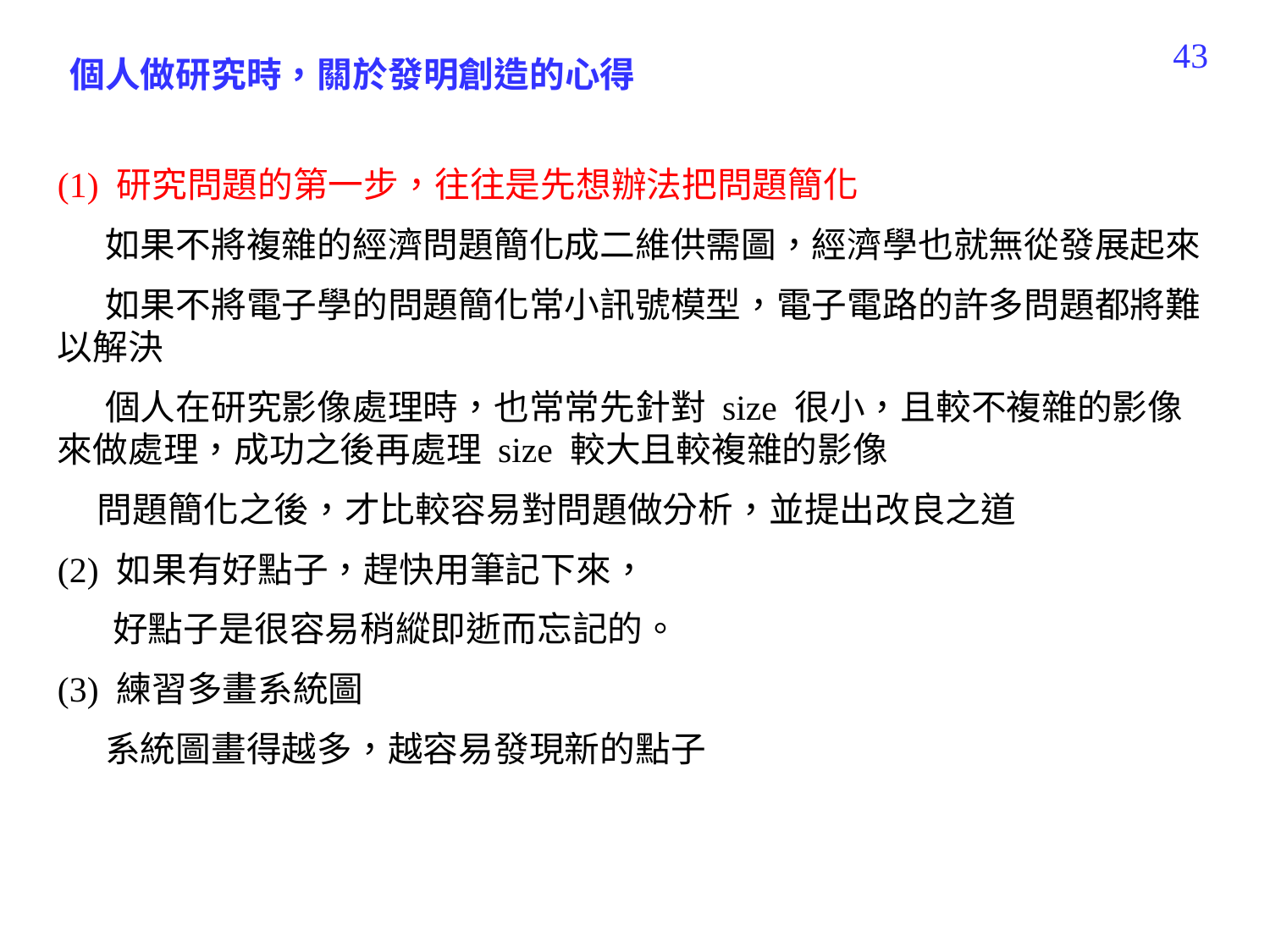

43
個人做研究時，關於發明創造的心得
(1) 研究問題的第一步，往往是先想辦法把問題簡化
     如果不將複雜的經濟問題簡化成二維供需圖，經濟學也就無從發展起來
     如果不將電子學的問題簡化常小訊號模型，電子電路的許多問題都將難以解決
     個人在研究影像處理時，也常常先針對 size 很小，且較不複雜的影像來做處理，成功之後再處理 size 較大且較複雜的影像
    問題簡化之後，才比較容易對問題做分析，並提出改良之道
(2) 如果有好點子，趕快用筆記下來，
      好點子是很容易稍縱即逝而忘記的。
(3) 練習多畫系統圖
     系統圖畫得越多，越容易發現新的點子